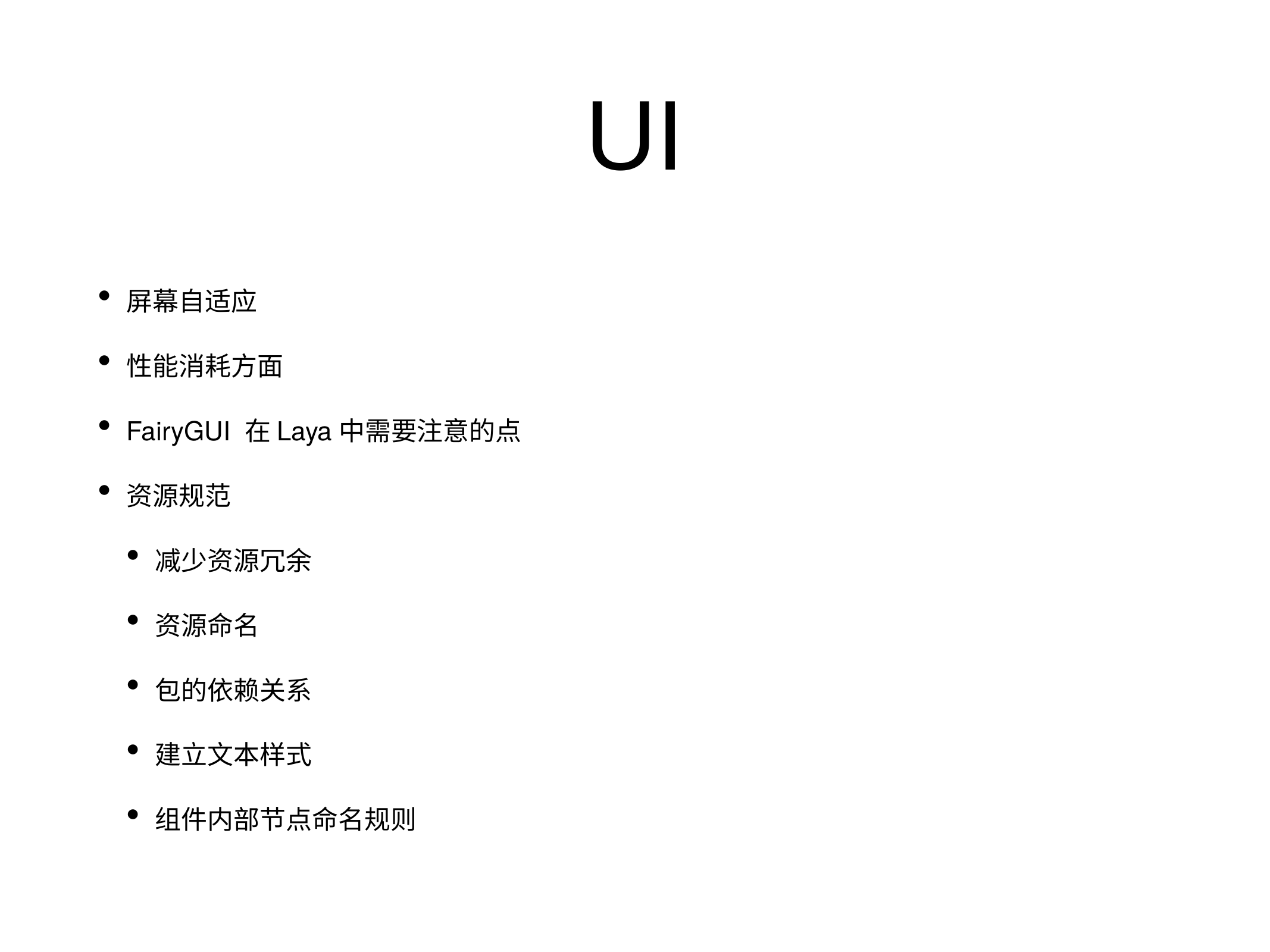

# UI
屏幕自适应
性能消耗方面
FairyGUI 在Laya中需要注意的点
资源规范
减少资源冗余
资源命名
包的依赖关系
建立文本样式
组件内部节点命名规则